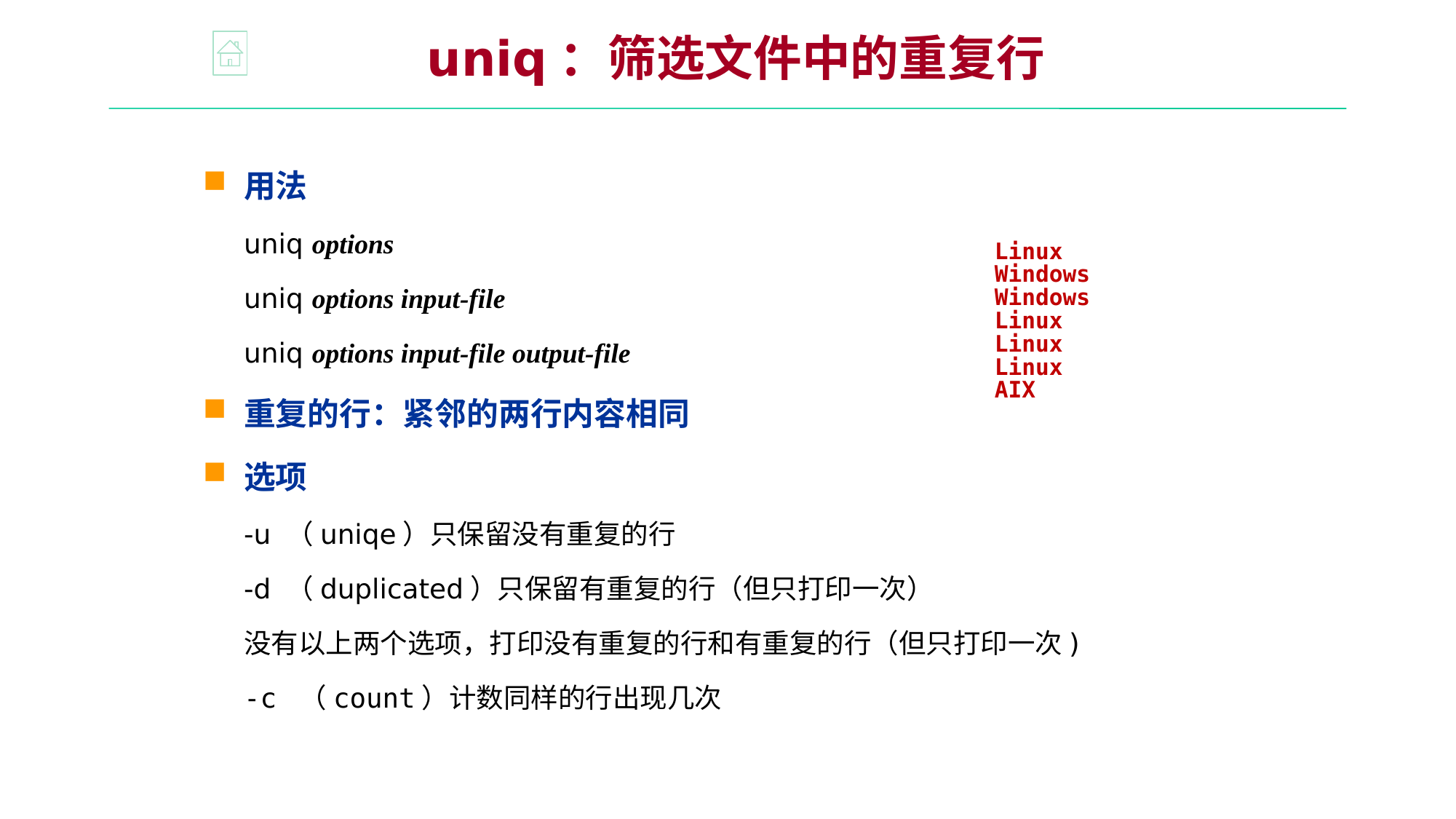

uniq：筛选文件中的重复行

用法
uniq options
uniq options input-file
uniq options input-file output-file
重复的行：紧邻的两行内容相同
选项
-u （uniqe）只保留没有重复的行
-d （duplicated）只保留有重复的行（但只打印一次）
没有以上两个选项，打印没有重复的行和有重复的行（但只打印一次)
-c （count）计数同样的行出现几次
Linux
Windows
Windows
Linux
Linux
Linux
AIX